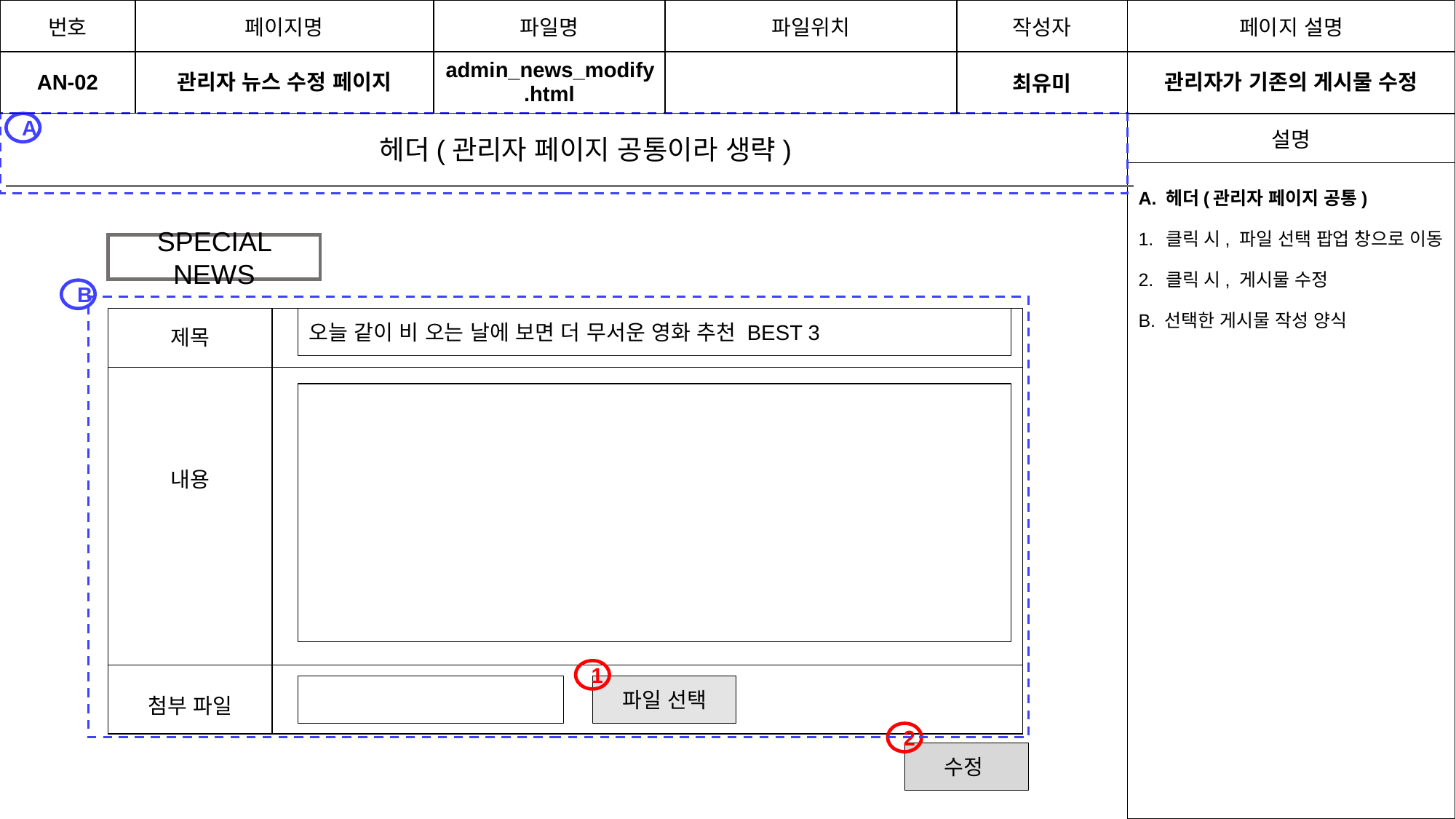

| 번호 | 페이지명 | 파일명 | 파일위치 | 작성자 | 페이지 설명 |
| --- | --- | --- | --- | --- | --- |
| AN-02 | 관리자 뉴스 수정 페이지 | admin\_news\_modify.html |  | 최유미 | 관리자가 기존의 게시물 수정 |
| 설명 |
| --- |
| A. 헤더(관리자 페이지 공통) 클릭 시, 파일 선택 팝업 창으로 이동 클릭 시, 게시물 수정 B. 선택한 게시물 작성 양식 |

A
헤더(관리자 페이지 공통이라 생략)
SPECIAL NEWS
B

| 제목 |  |
| --- | --- |
| 내용 |  |
| 첨부 파일 |  |
오늘 같이 비 오는 날에 보면 더 무서운 영화 추천 BEST 3

1

파일 선택
2
수정